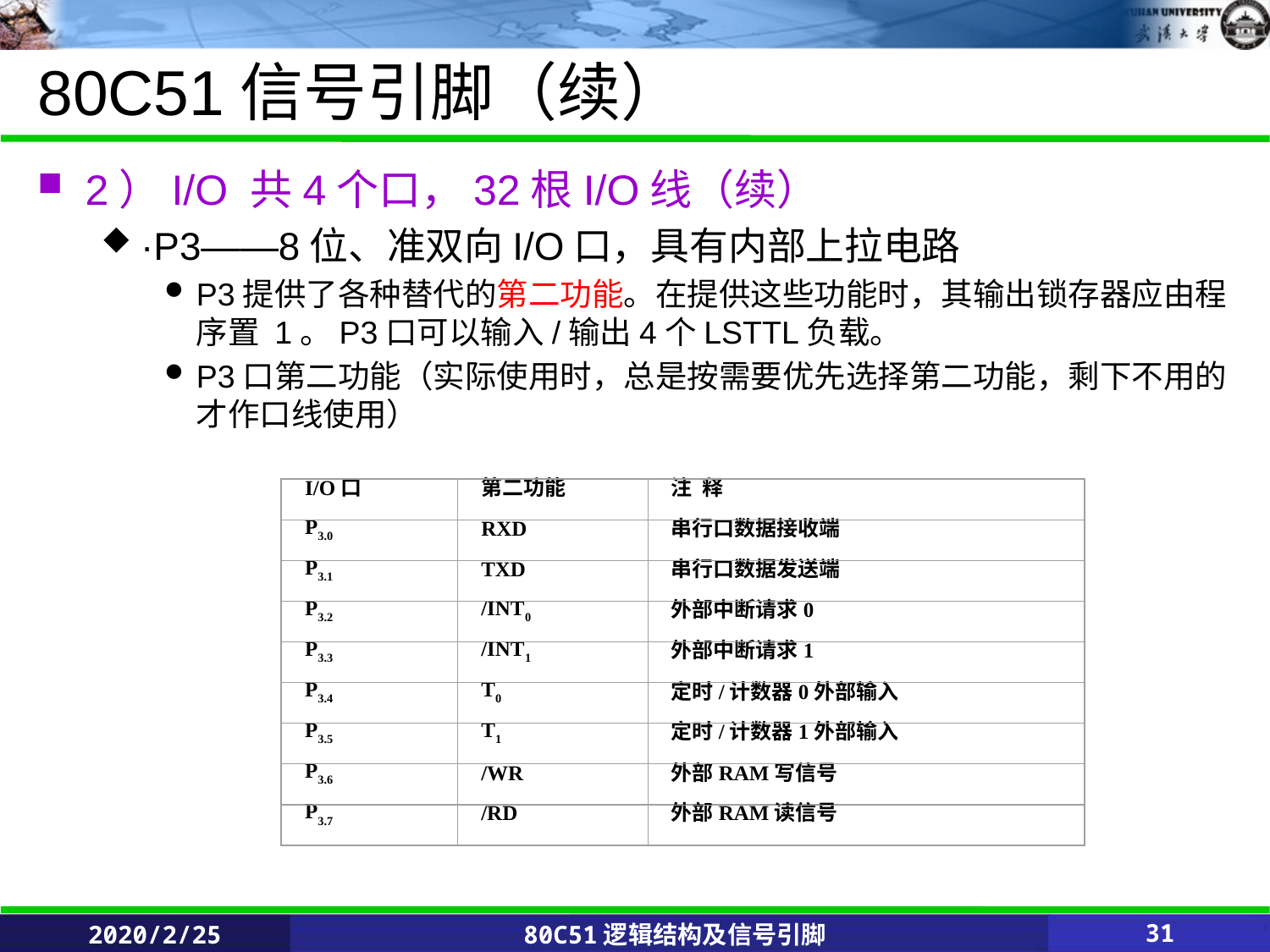

# 80C51信号引脚（续）
2）I/O 共4个口，32根I/O线（续）
·P3——8位、准双向I/O口，具有内部上拉电路
P3提供了各种替代的第二功能。在提供这些功能时，其输出锁存器应由程序置 1。P3口可以输入/输出4个LSTTL负载。
P3口第二功能（实际使用时，总是按需要优先选择第二功能，剩下不用的才作口线使用）

I/O口

第二功能

注  释

P3.0

RXD

串行口数据接收端

P3.1

TXD

串行口数据发送端

P3.2

/INT0

外部中断请求0

P3.3

/INT1

外部中断请求1

P3.4

T0

定时/计数器0外部输入

P3.5

T1

定时/计数器1外部输入

P3.6

/WR

外部RAM写信号

P3.7

/RD

外部RAM读信号

2020/2/25
80C51逻辑结构及信号引脚
31